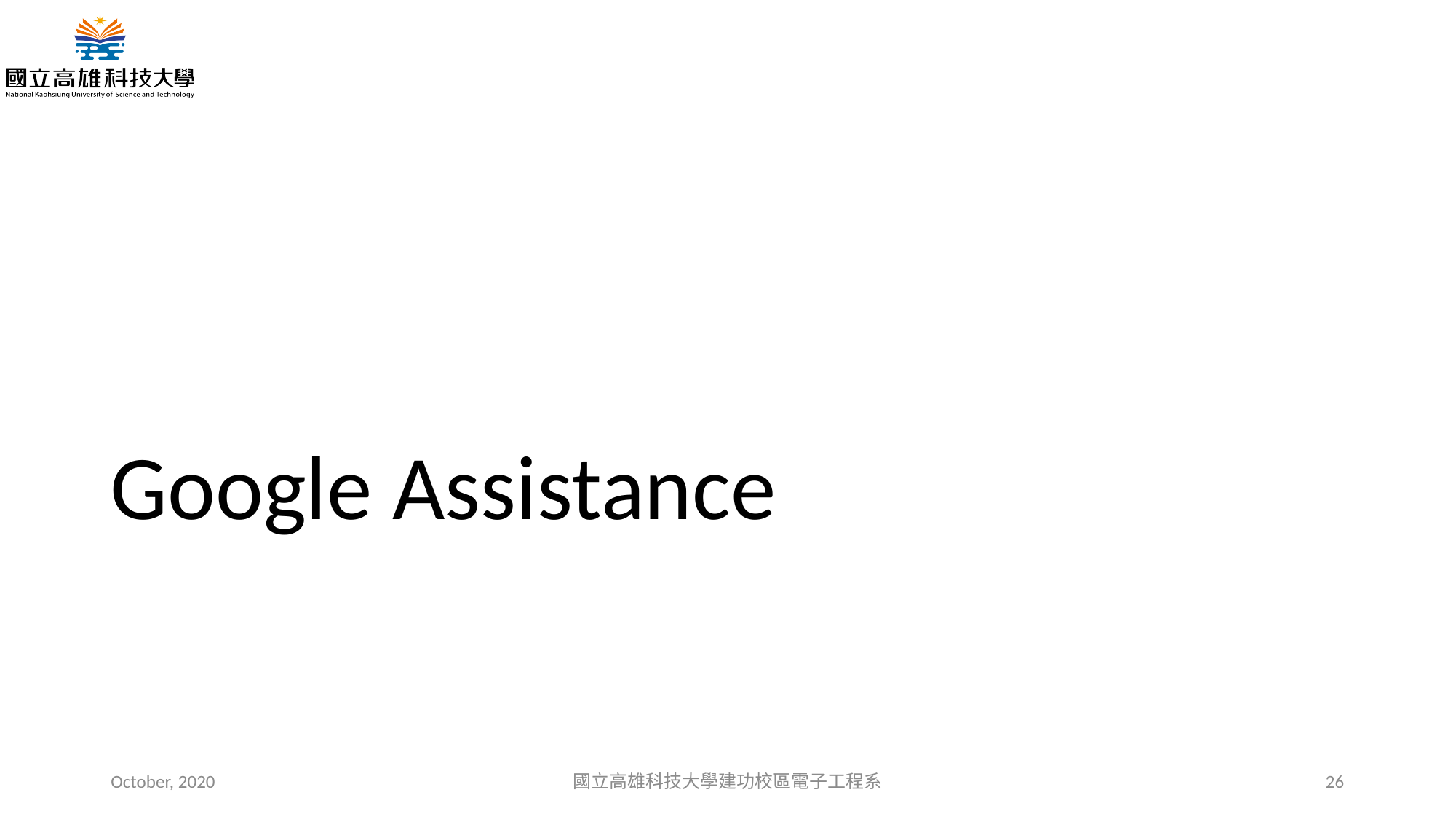

# Google Assistance

October, 2020
國立高雄科技大學建功校區電子工程系
26